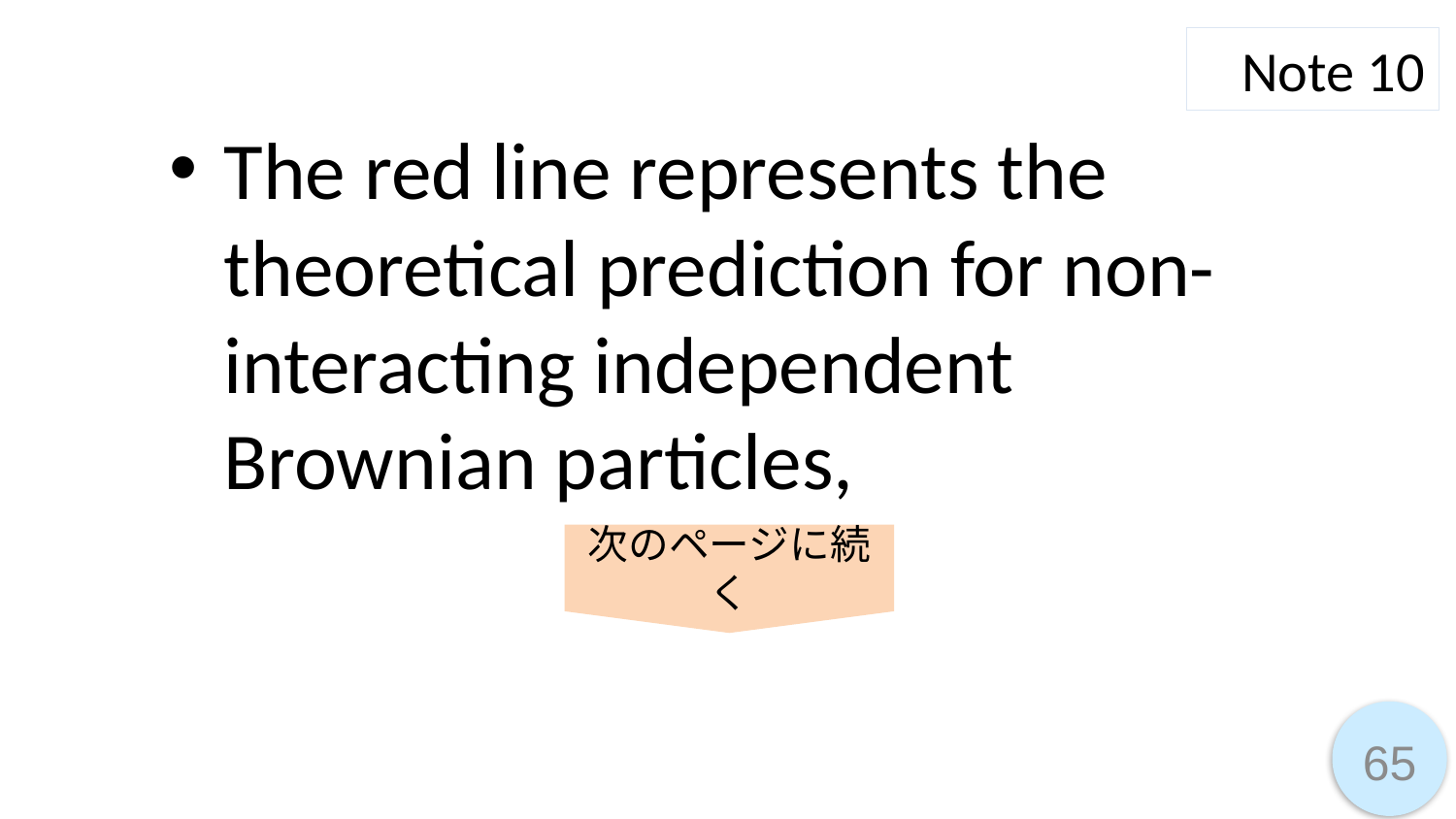

Note 10
The red line represents the theoretical prediction for non-interacting independent Brownian particles,
次のページに続く
65